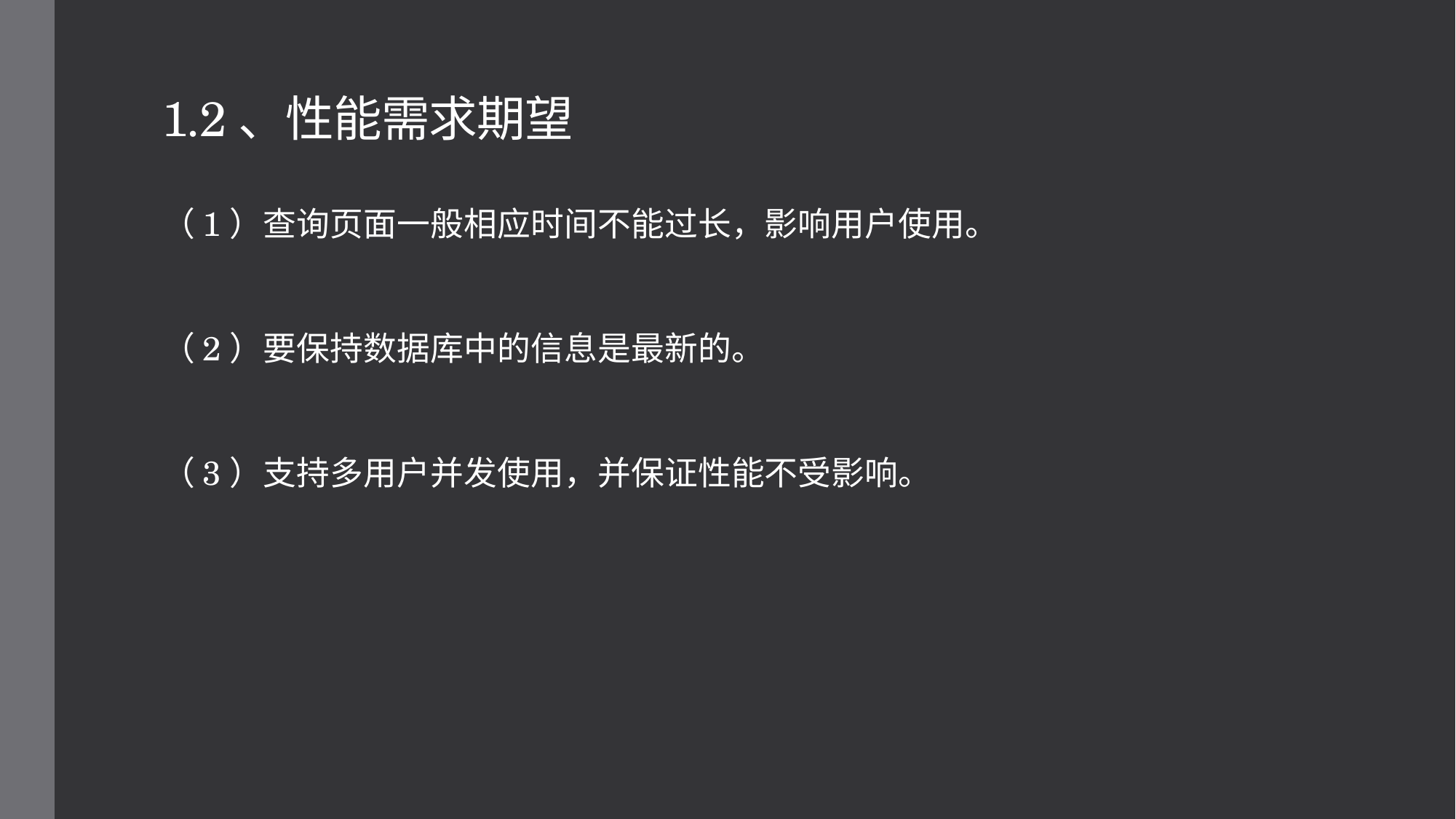

# 1.2、性能需求期望
（1）查询页面一般相应时间不能过长，影响用户使用。

（2）要保持数据库中的信息是最新的。

（3）支持多用户并发使用，并保证性能不受影响。